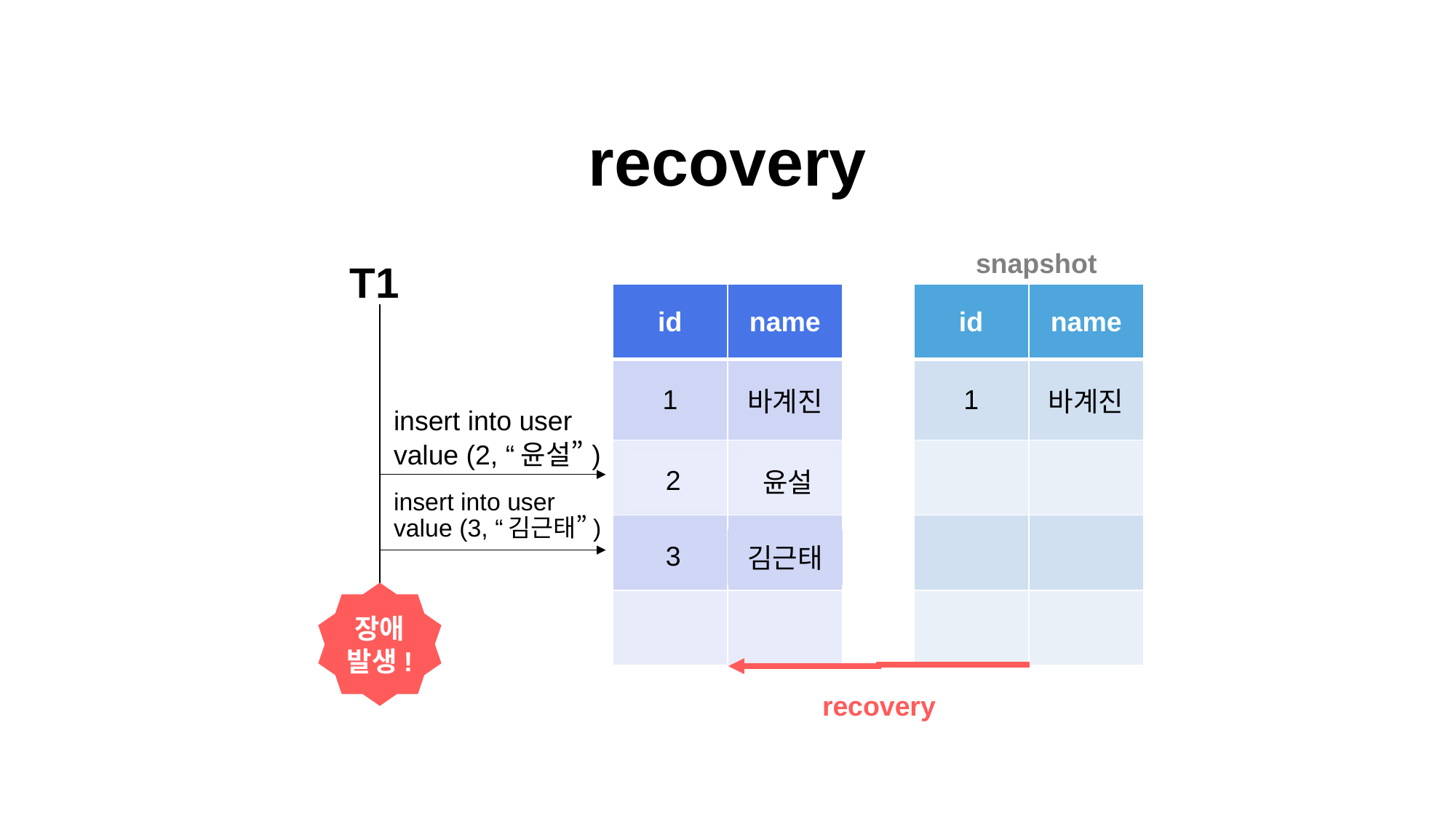

recovery
snapshot
T1
| id | name |
| --- | --- |
| 1 | 바계진 |
|  |  |
|  |  |
|  |  |
| id | name |
| --- | --- |
| 1 | 바계진 |
|  |  |
|  |  |
|  |  |
insert into user
value (2, “윤설”)
2
윤설
insert into user
value (3, “김근태”)
3
김근태
장애발생!
recovery